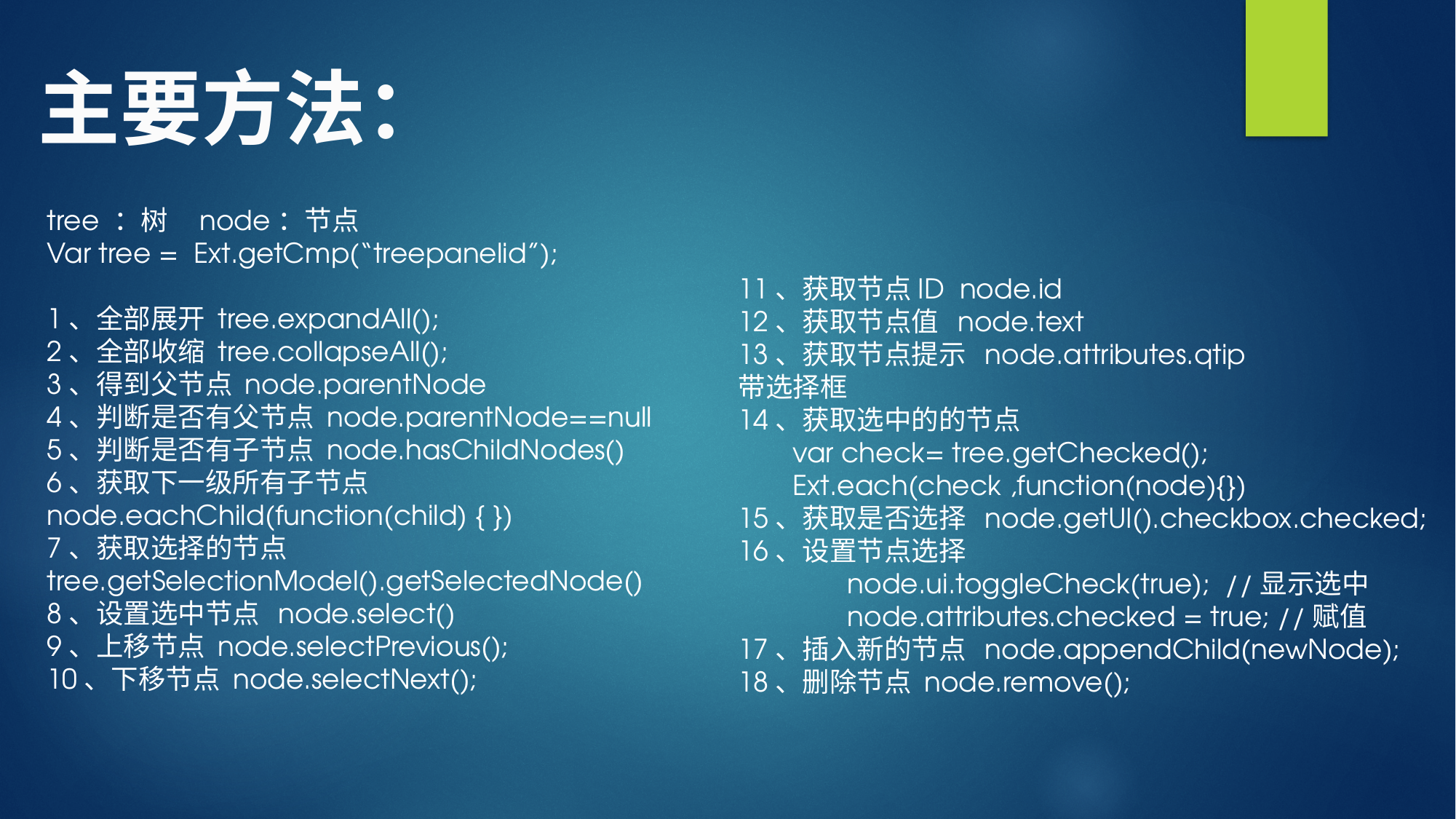

主要方法：
tree ：树    node：节点
Var tree =  Ext.getCmp(“treepanelid”);

1、全部展开 tree.expandAll();
2、全部收缩 tree.collapseAll();
3、得到父节点 node.parentNode
4、判断是否有父节点 node.parentNode==null
5、判断是否有子节点 node.hasChildNodes()
6、获取下一级所有子节点 	node.eachChild(function(child) { })
7、获取选择的节点    	tree.getSelectionModel().getSelectedNode()
8、设置选中节点  node.select()
9、上移节点 node.selectPrevious();
10、下移节点 node.selectNext();
11、获取节点ID  node.id
12、获取节点值  node.text
13、获取节点提示  node.attributes.qtip
带选择框
14、获取选中的的节点
var check= tree.getChecked();
Ext.each(check ,function(node){})
15、获取是否选择  node.getUI().checkbox.checked;
16、设置节点选择
	node.ui.toggleCheck(true);  //显示选中    	node.attributes.checked = true; //赋值
17、插入新的节点  node.appendChild(newNode);
18、删除节点 node.remove();